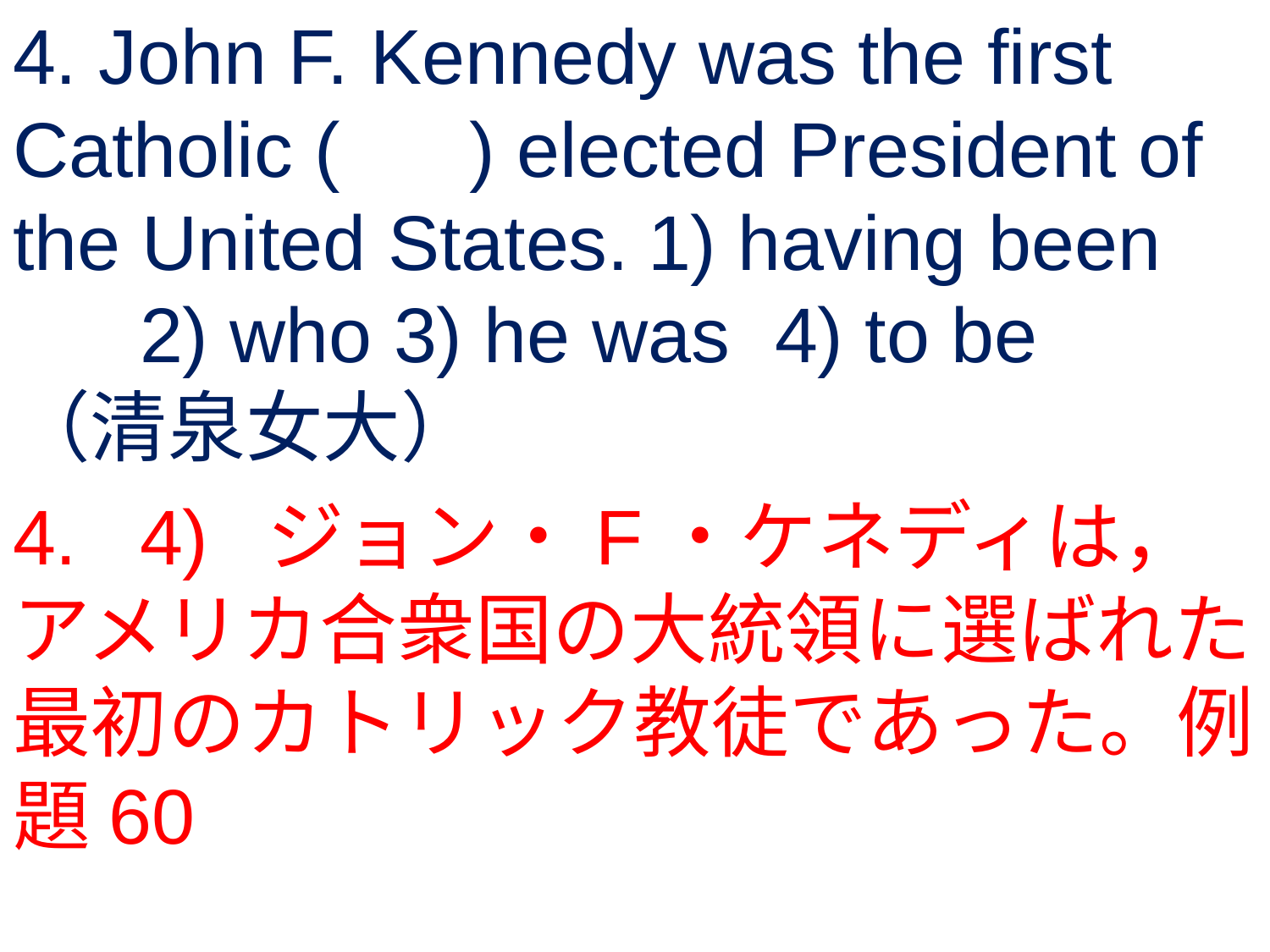

# 4. John F. Kennedy was the first Catholic (      ) elected President of the United States.	1) having been	2) who	3) he was	4) to be	（清泉女大）
4.	4) 	ジョン・F・ケネディは，アメリカ合衆国の大統領に選ばれた最初のカトリック教徒であった。例題60